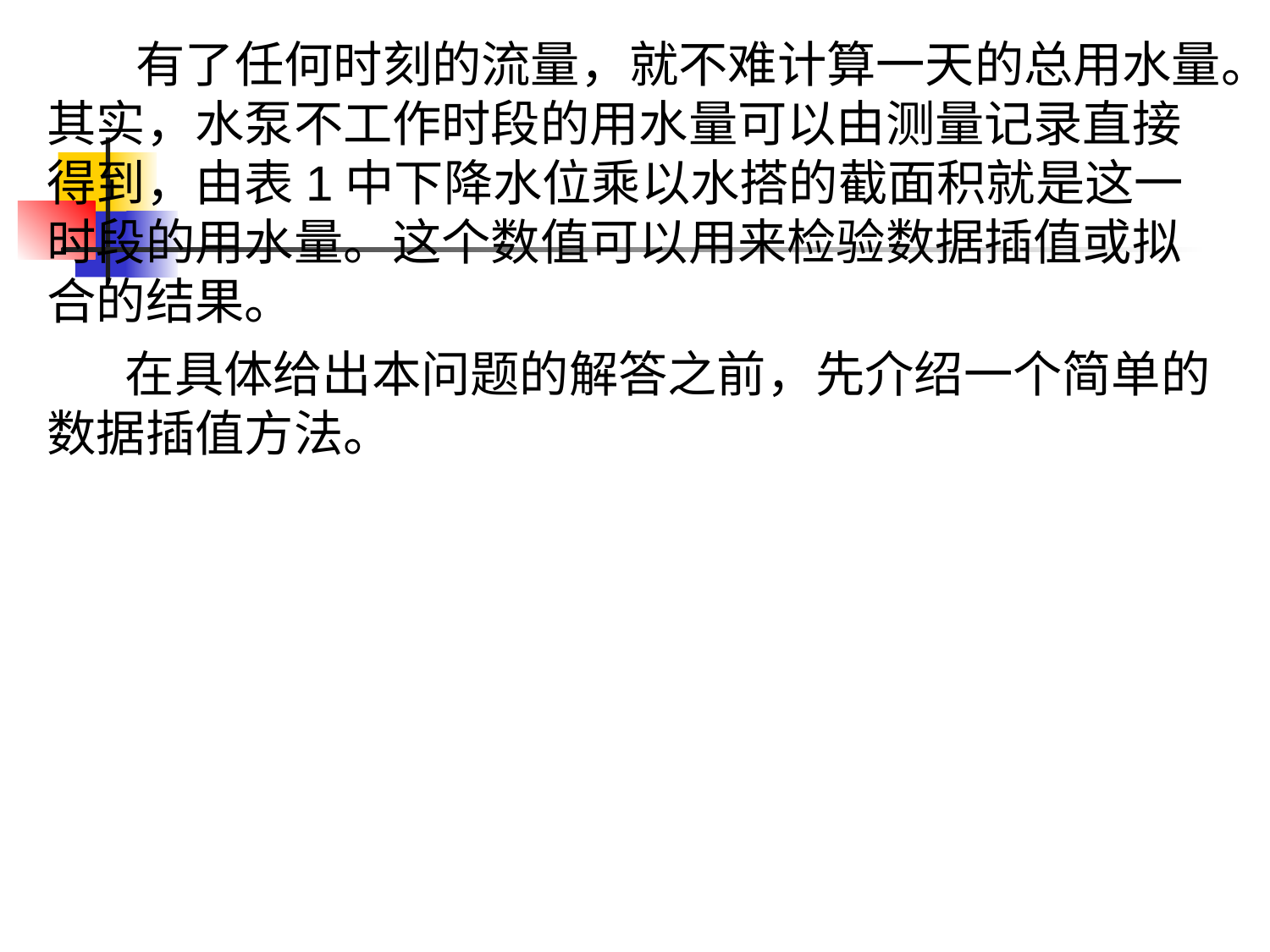

有了任何时刻的流量，就不难计算一天的总用水量。其实，水泵不工作时段的用水量可以由测量记录直接得到，由表1中下降水位乘以水搭的截面积就是这一时段的用水量。这个数值可以用来检验数据插值或拟合的结果。
      在具体给出本问题的解答之前，先介绍一个简单的数据插值方法。